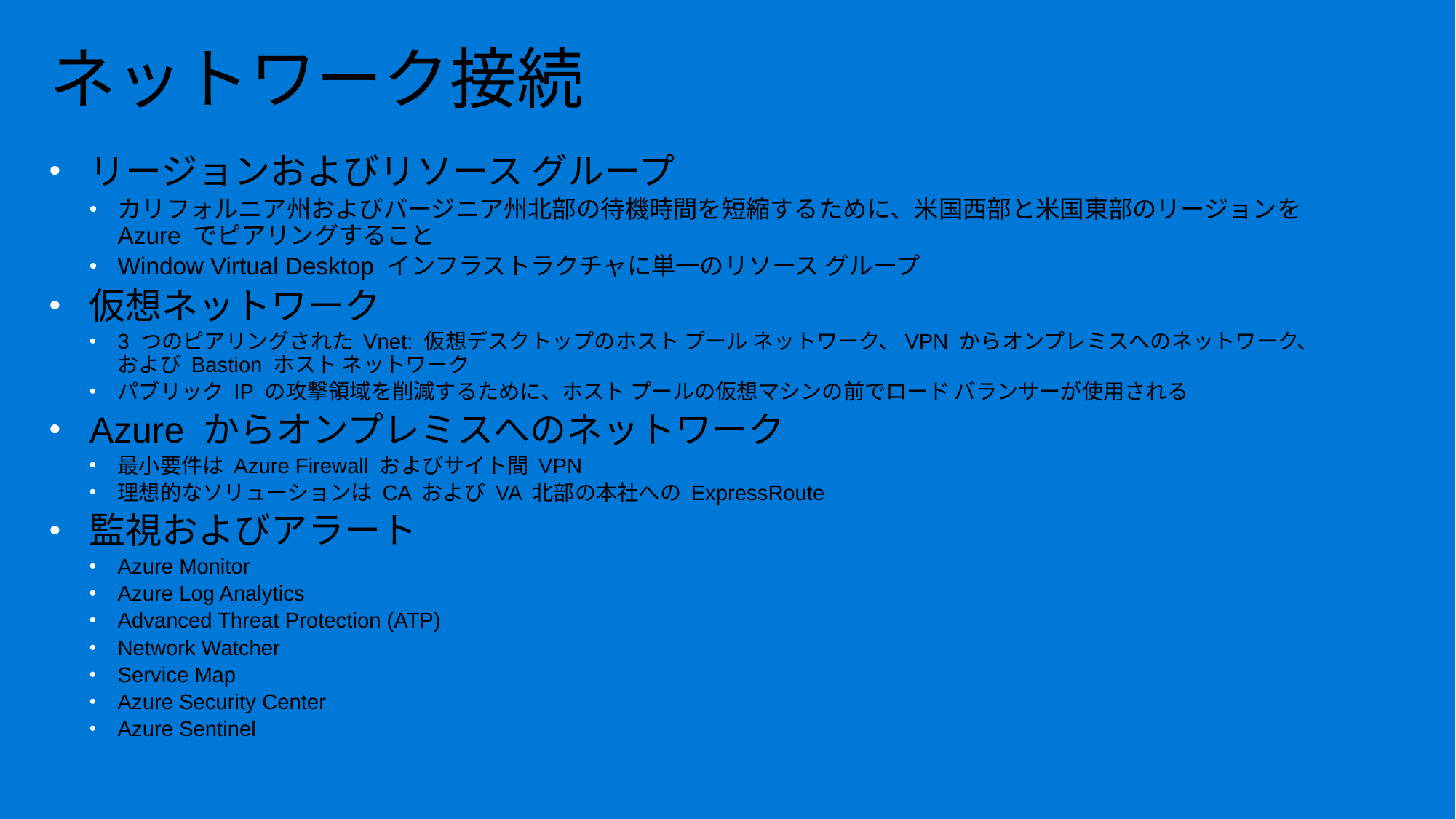

# ネットワーク接続
リージョンおよびリソース グループ
カリフォルニア州およびバージニア州北部の待機時間を短縮するために、米国西部と米国東部のリージョンを Azure でピアリングすること
Window Virtual Desktop インフラストラクチャに単一のリソース グループ
仮想ネットワーク
3 つのピアリングされた Vnet: 仮想デスクトップのホスト プール ネットワーク、VPN からオンプレミスへのネットワーク、および Bastion ホスト ネットワーク
パブリック IP の攻撃領域を削減するために、ホスト プールの仮想マシンの前でロード バランサーが使用される
Azure からオンプレミスへのネットワーク
最小要件は Azure Firewall およびサイト間 VPN
理想的なソリューションは CA および VA 北部の本社への ExpressRoute
監視およびアラート
Azure Monitor
Azure Log Analytics
Advanced Threat Protection (ATP)
Network Watcher
Service Map
Azure Security Center
Azure Sentinel